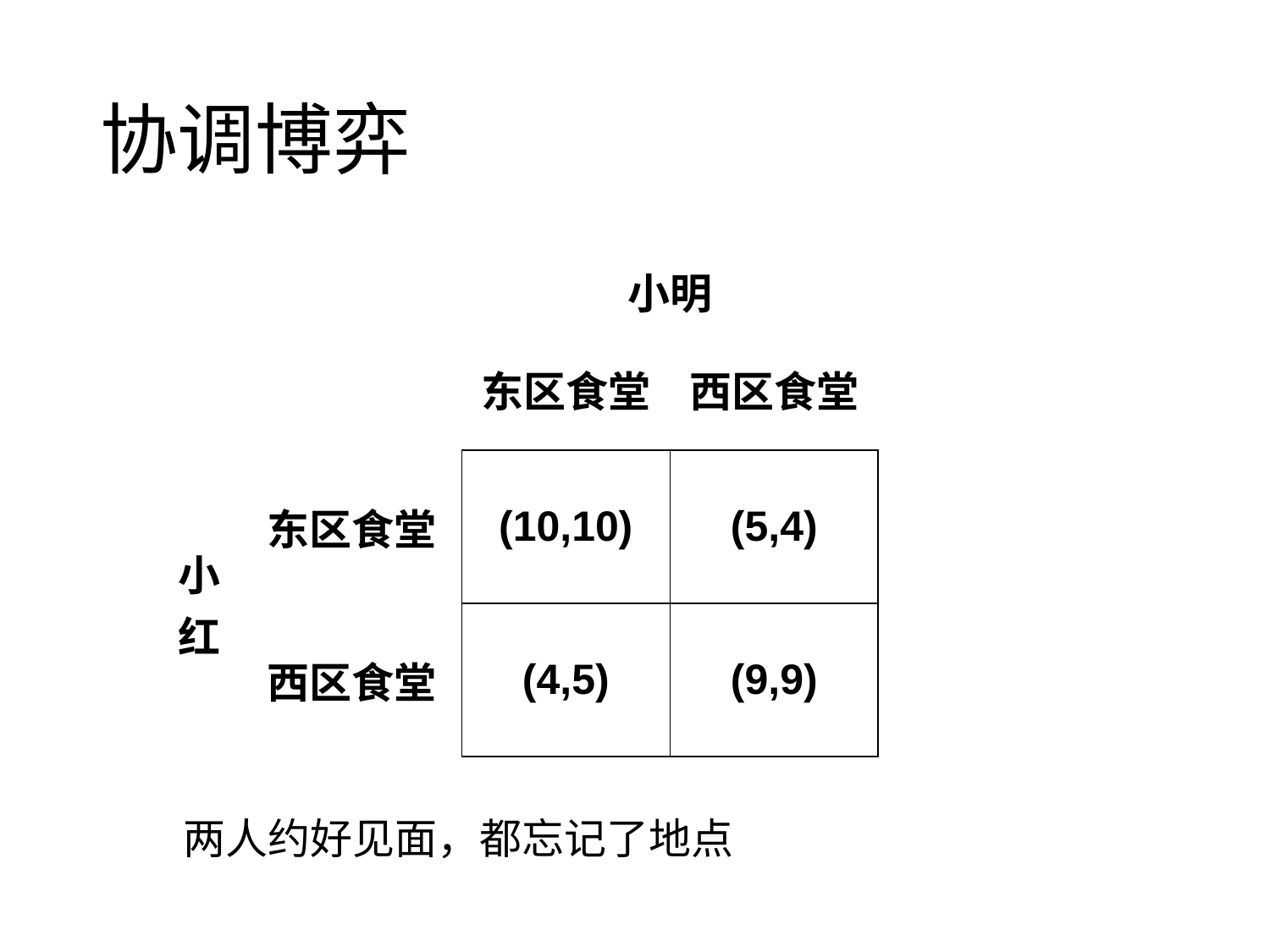

# 协调博弈
|  |  | 小明 |  |
| --- | --- | --- | --- |
|  |  | 东区食堂 | 西区食堂 |
| 小红 | 东区食堂 | (10,10) | (5,4) |
|  | 西区食堂 | (4,5) | (9,9) |

两人约好见面，都忘记了地点